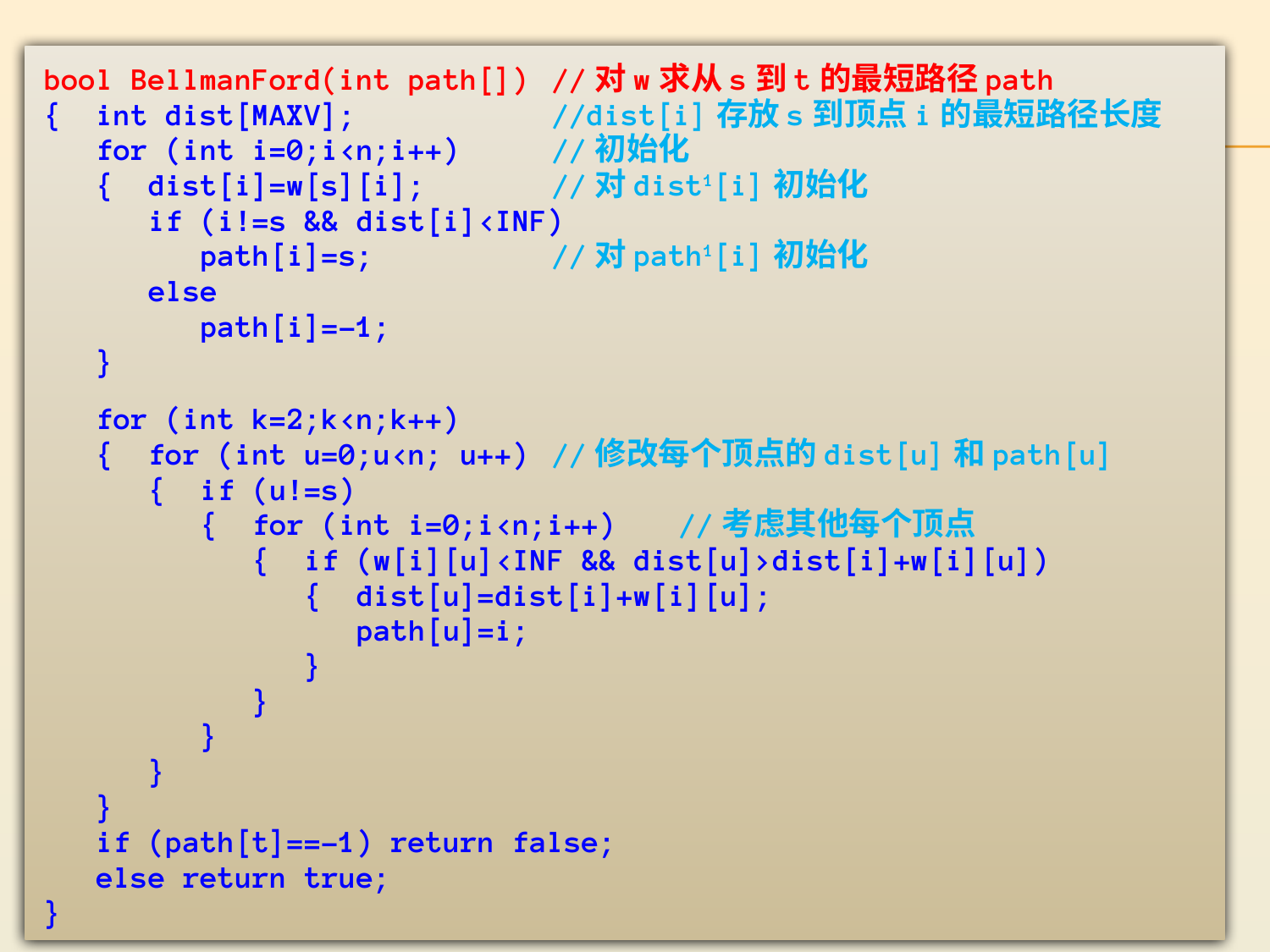

bool BellmanFord(int path[])	//对w求从s到t的最短路径path
{  int dist[MAXV];		//dist[i]存放s到顶点i的最短路径长度
   for (int i=0;i<n;i++)	//初始化
   {  dist[i]=w[s][i];	//对dist1[i]初始化
      if (i!=s && dist[i]<INF)
         path[i]=s;		//对path1[i]初始化
      else
         path[i]=-1;
   }
   for (int k=2;k<n;k++)
   {  for (int u=0;u<n; u++)	//修改每个顶点的dist[u]和path[u]
      {  if (u!=s)
         {  for (int i=0;i<n;i++)	//考虑其他每个顶点
            {  if (w[i][u]<INF && dist[u]>dist[i]+w[i][u])
               {  dist[u]=dist[i]+w[i][u];
                  path[u]=i;
               }
            }
         }
      }
   }
   if (path[t]==-1) return false;
   else return true;
}